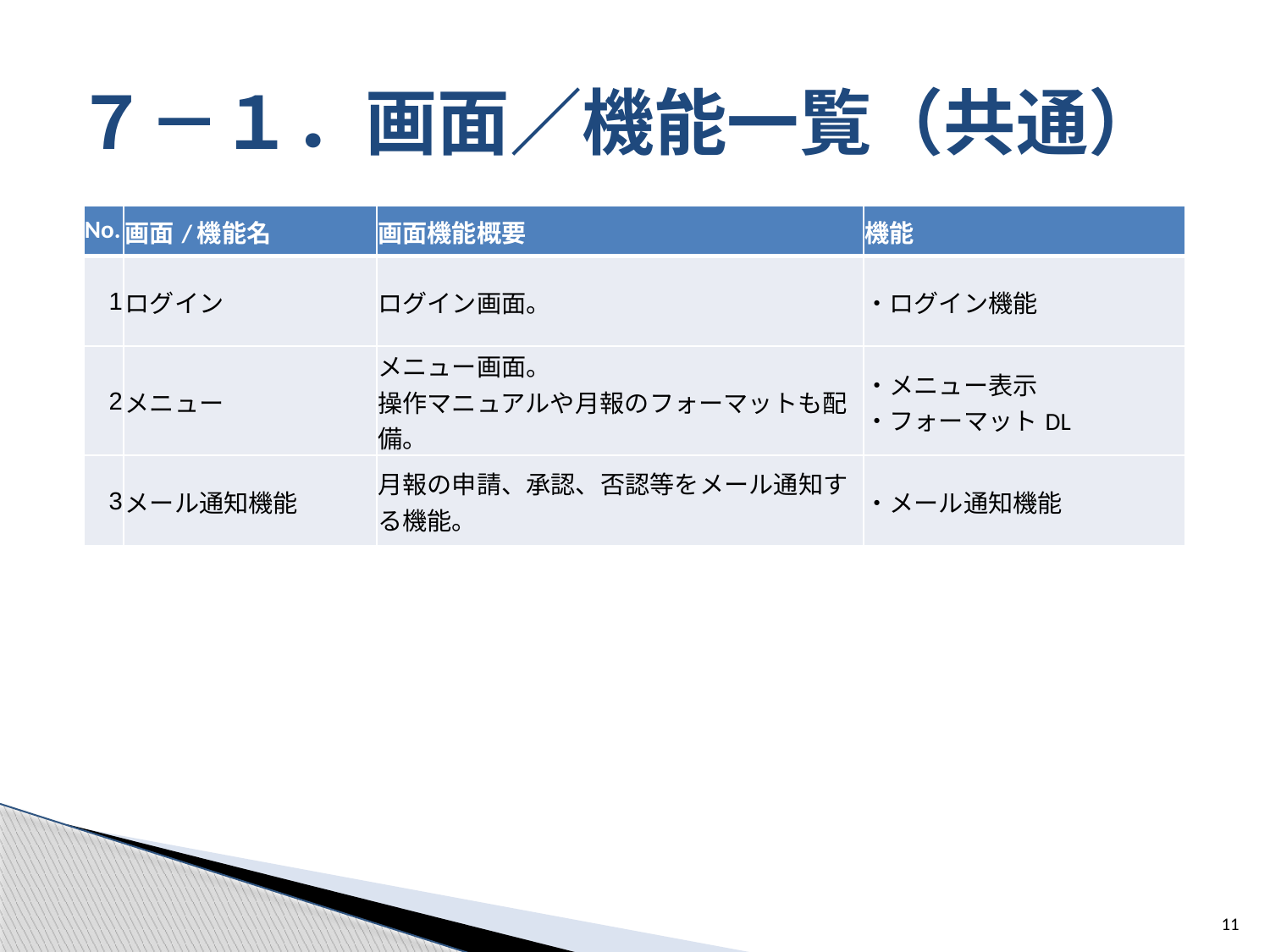

# ７－１．画面／機能一覧（共通）
| No. | 画面/機能名 | 画面機能概要 | 機能 |
| --- | --- | --- | --- |
| 1 | ログイン | ログイン画面。 | ・ログイン機能 |
| 2 | メニュー | メニュー画面。 操作マニュアルや月報のフォーマットも配備。 | ・メニュー表示 ・フォーマットDL |
| 3 | メール通知機能 | 月報の申請、承認、否認等をメール通知する機能。 | ・メール通知機能 |
11